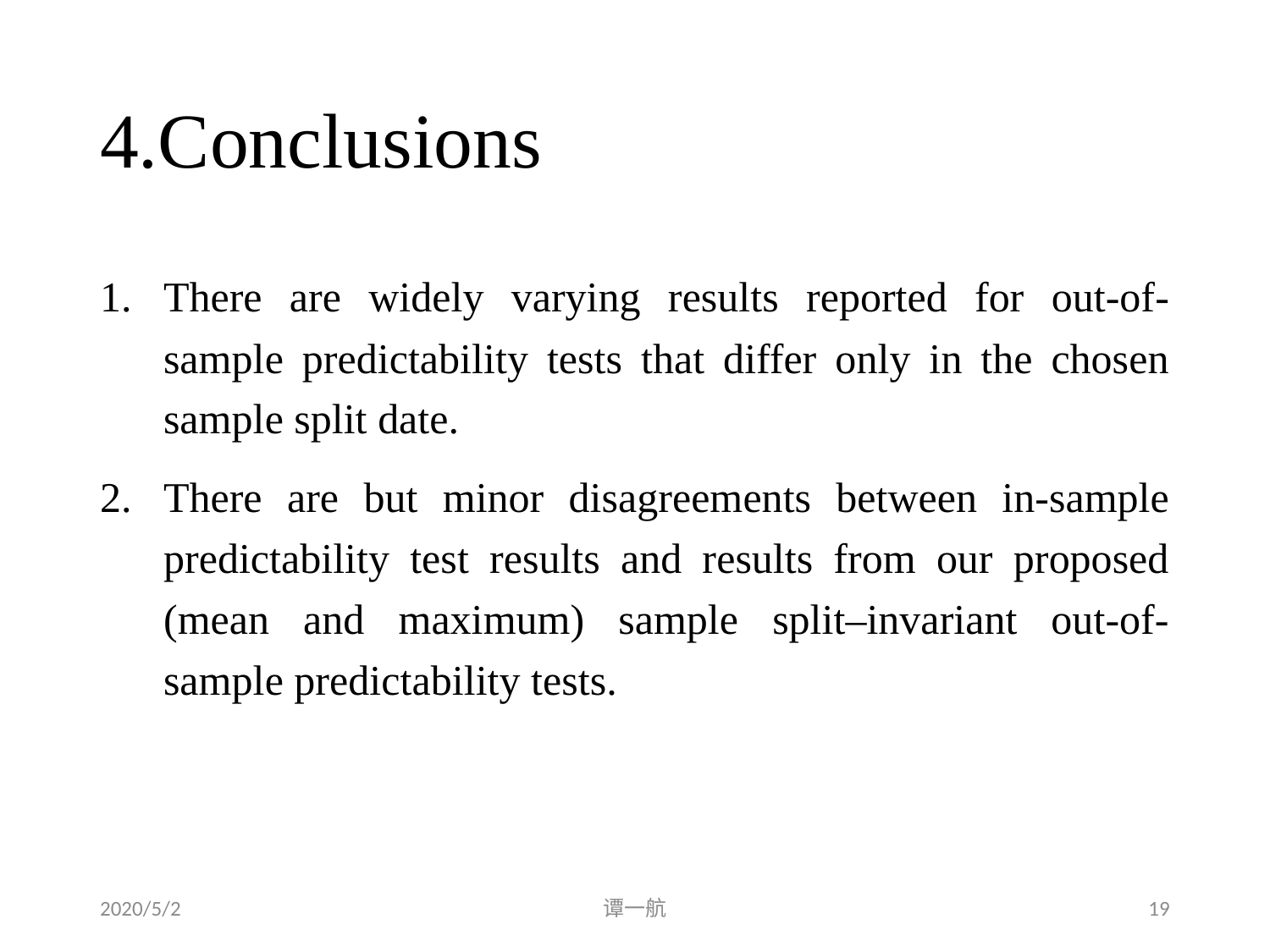

# 4.Conclusions
There are widely varying results reported for out-of-sample predictability tests that differ only in the chosen sample split date.
There are but minor disagreements between in-sample predictability test results and results from our proposed (mean and maximum) sample split–invariant out-of-sample predictability tests.

2020/5/2
谭一航
19